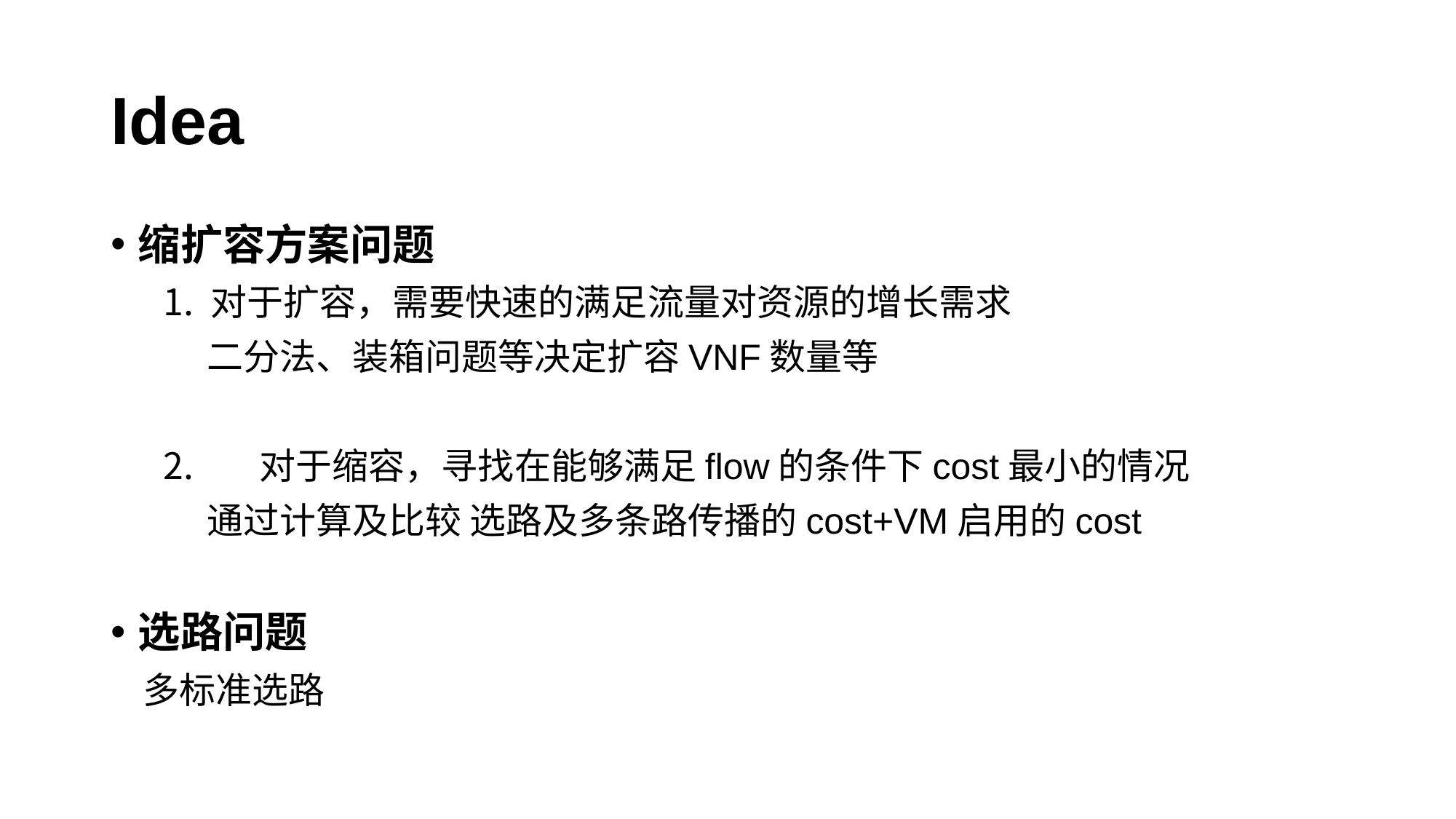

# Idea
缩扩容方案问题
 对于扩容，需要快速的满足流量对资源的增长需求
二分法、装箱问题等决定扩容VNF数量等

    对于缩容，寻找在能够满足flow的条件下cost最小的情况
通过计算及比较 选路及多条路传播的cost+VM启用的cost

选路问题
多标准选路